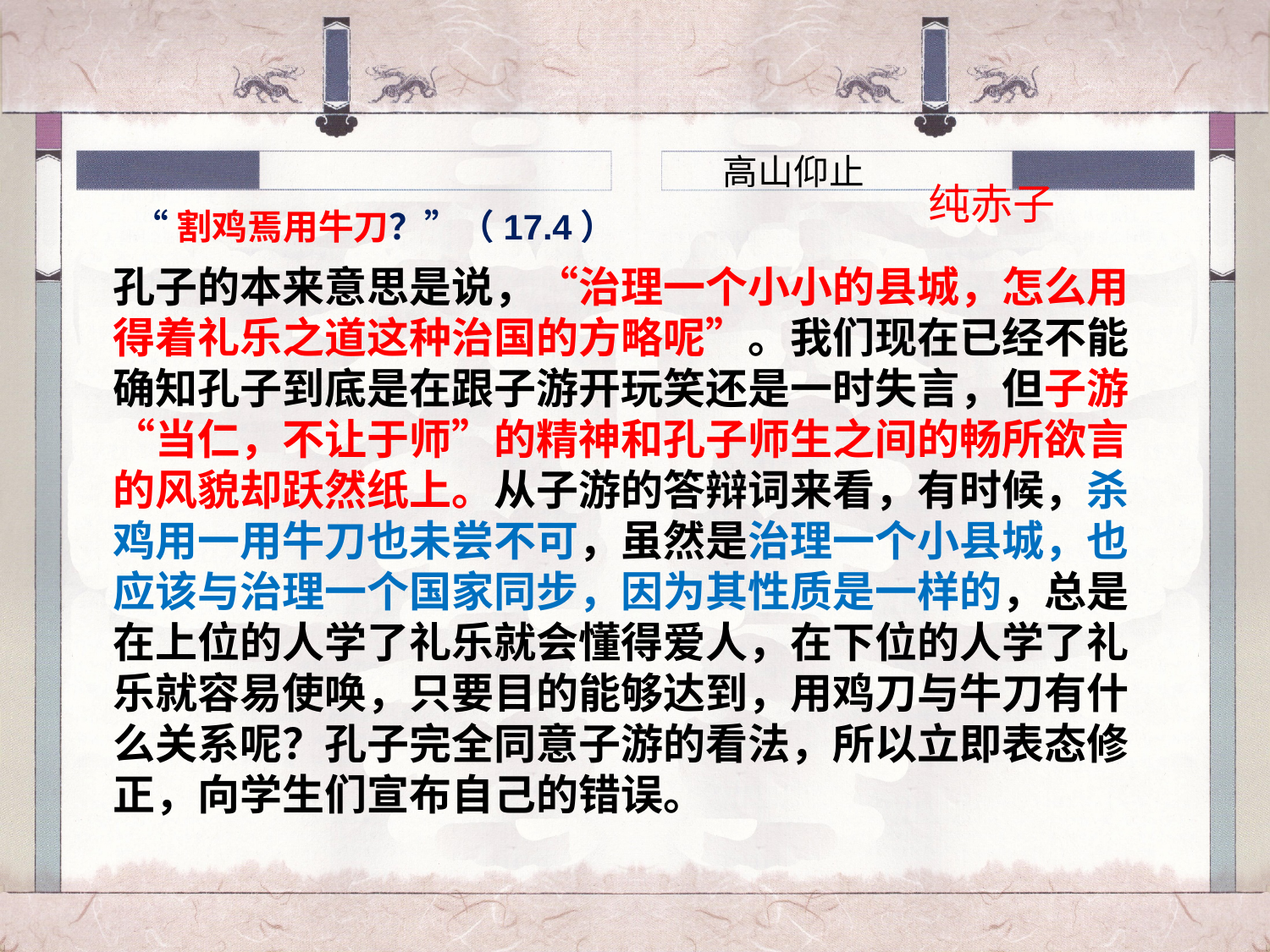

高山仰止
纯赤子
“割鸡焉用牛刀？”（17.4）
孔子的本来意思是说，“治理一个小小的县城，怎么用得着礼乐之道这种治国的方略呢”。我们现在已经不能确知孔子到底是在跟子游开玩笑还是一时失言，但子游“当仁，不让于师”的精神和孔子师生之间的畅所欲言的风貌却跃然纸上。从子游的答辩词来看，有时候，杀鸡用一用牛刀也未尝不可，虽然是治理一个小县城，也应该与治理一个国家同步，因为其性质是一样的，总是在上位的人学了礼乐就会懂得爱人，在下位的人学了礼乐就容易使唤，只要目的能够达到，用鸡刀与牛刀有什么关系呢？孔子完全同意子游的看法，所以立即表态修正，向学生们宣布自己的错误。